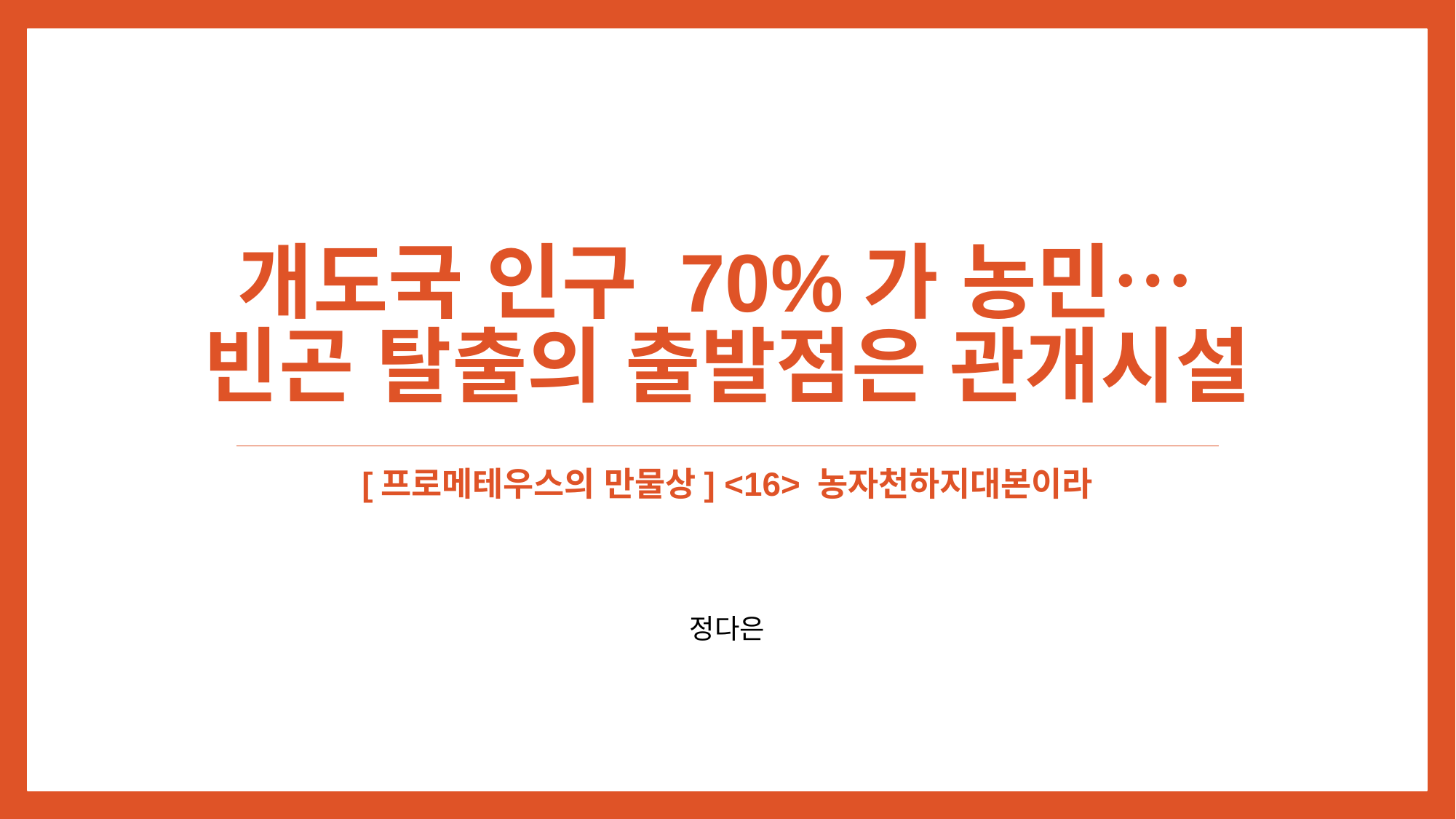

# 개도국 인구 70%가 농민… 빈곤 탈출의 출발점은 관개시설
[프로메테우스의 만물상] <16> 농자천하지대본이라
정다은